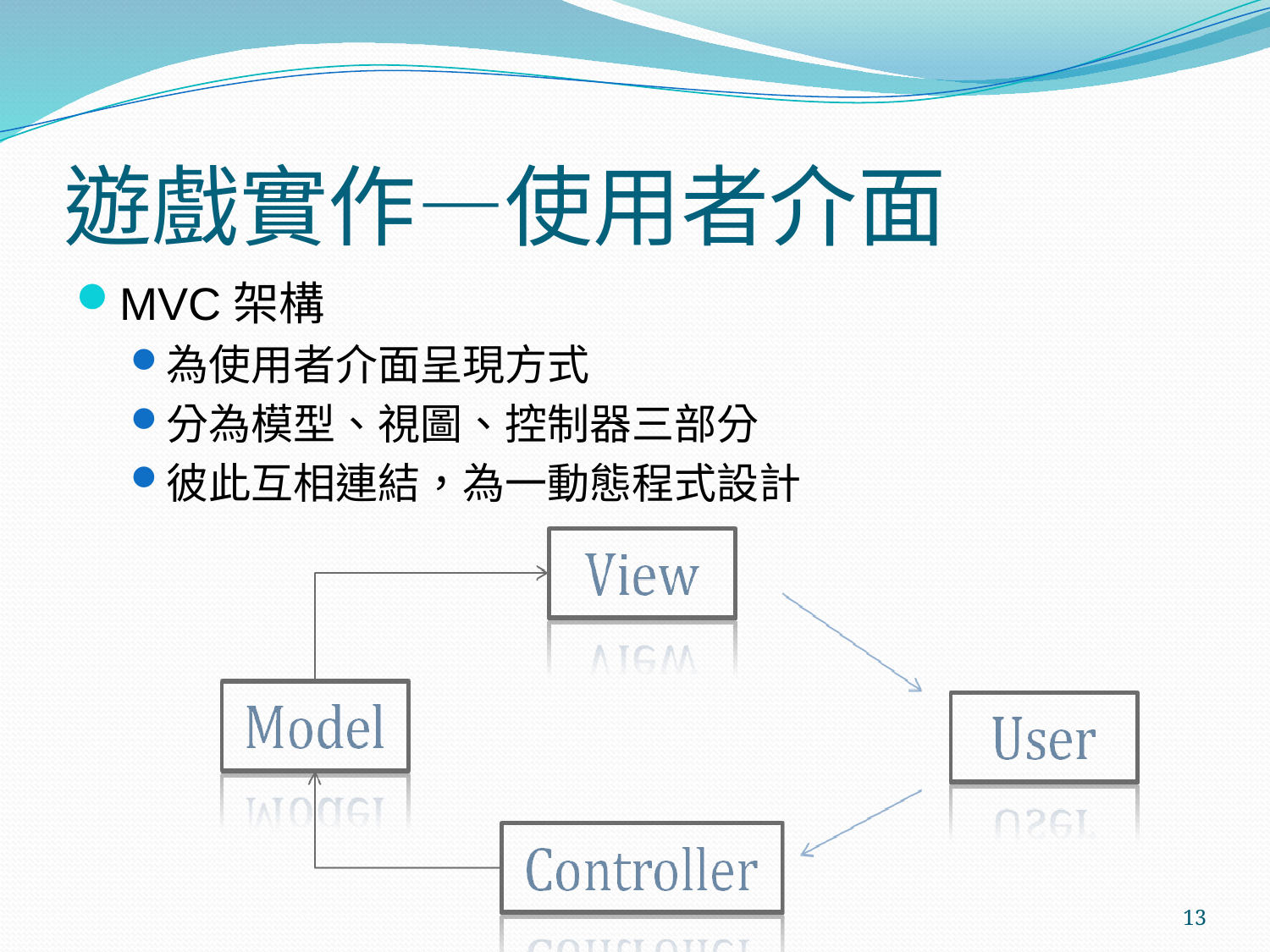

# 遊戲實作—使用者介面
MVC架構
為使用者介面呈現方式
分為模型、視圖、控制器三部分
彼此互相連結，為一動態程式設計

13